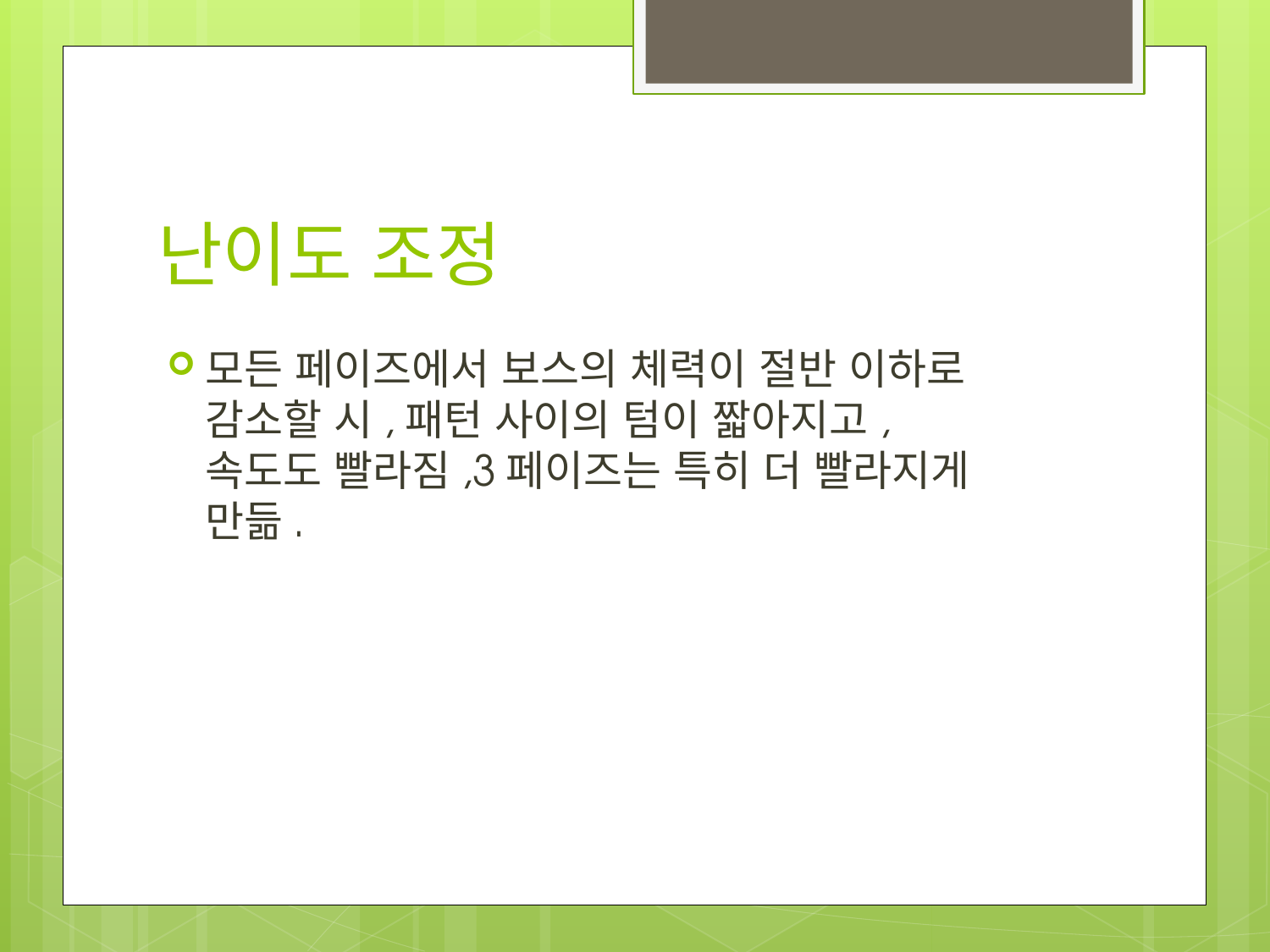

# 난이도 조정
모든 페이즈에서 보스의 체력이 절반 이하로 감소할 시,패턴 사이의 텀이 짧아지고,              속도도 빨라짐,3페이즈는 특히 더 빨라지게 만듦.